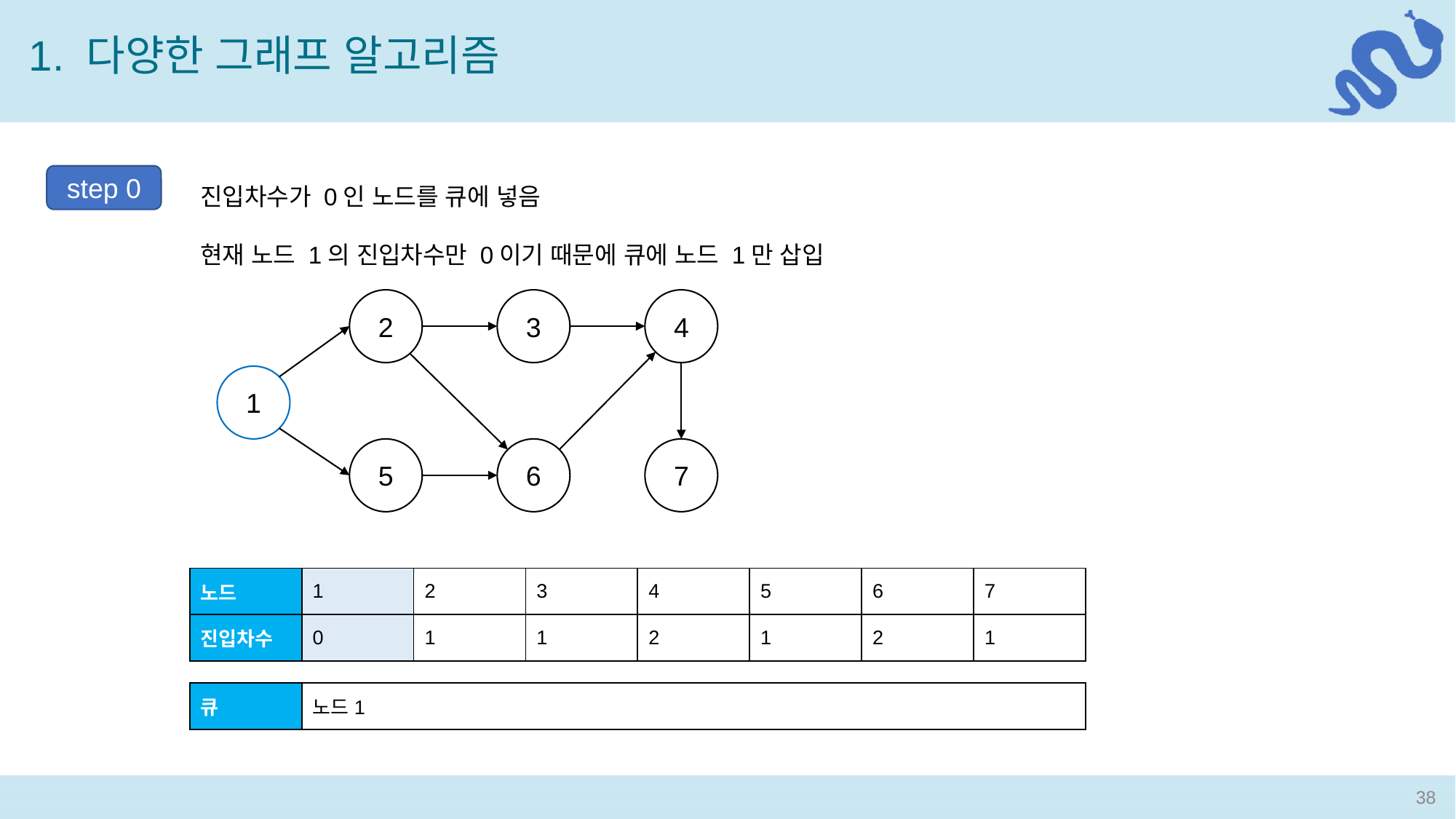

1. 다양한 그래프 알고리즘
진입차수가 0인 노드를 큐에 넣음
현재 노드 1의 진입차수만 0이기 때문에 큐에 노드 1만 삽입
step 0
2
3
4
1
5
6
7
| 노드 | 1 | 2 | 3 | 4 | 5 | 6 | 7 |
| --- | --- | --- | --- | --- | --- | --- | --- |
| 진입차수 | 0 | 1 | 1 | 2 | 1 | 2 | 1 |
| 큐 | 노드1 |
| --- | --- |
38